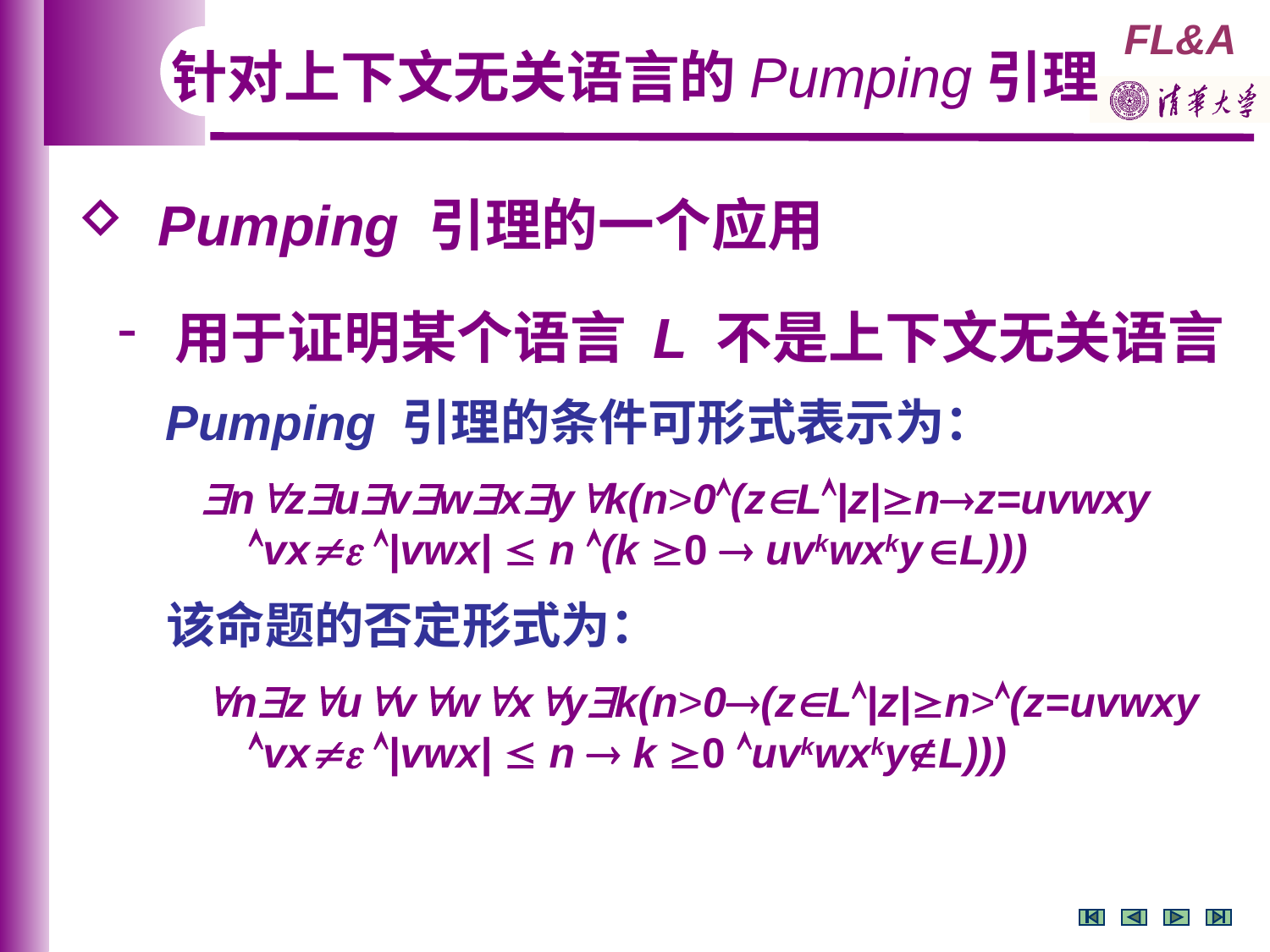

针对上下文无关语言的Pumping引理
  Pumping 引理的一个应用
 用于证明某个语言 L 不是上下文无关语言

    Pumping 引理的条件可形式表示为：

       ∃n∀z∃u∃v∃w∃x∃y∀k(n>0∧(z∈L∧|z|≥n→z=uvwxy
           ∧vx≠ε ∧|vwx| ≤ n ∧(k ≥0 → uvkwxky ∈L)))

    该命题的否定形式为：

       ∀n∃z∀u∀v∀w∀x∀y∃k(n>0→(z∈L∧|z|≥n>∧(z=uvwxy
           ∧vx≠ε ∧|vwx| ≤ n → k ≥0 ∧uvkwxky∉L)))